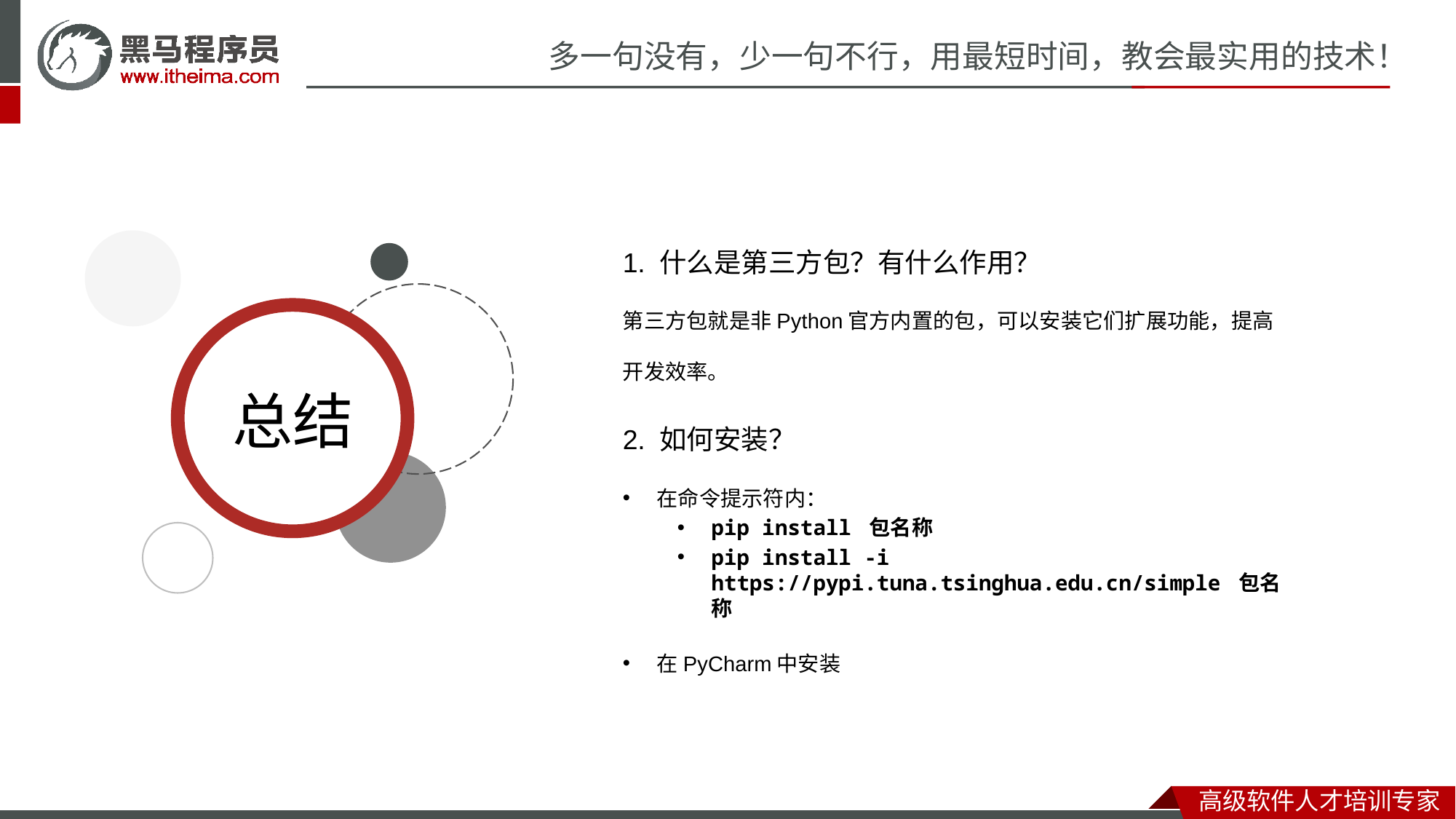

1. 什么是第三方包？有什么作用？
第三方包就是非Python官方内置的包，可以安装它们扩展功能，提高开发效率。
2. 如何安装？
在命令提示符内：
pip install 包名称
pip install -i https://pypi.tuna.tsinghua.edu.cn/simple 包名称
在PyCharm中安装